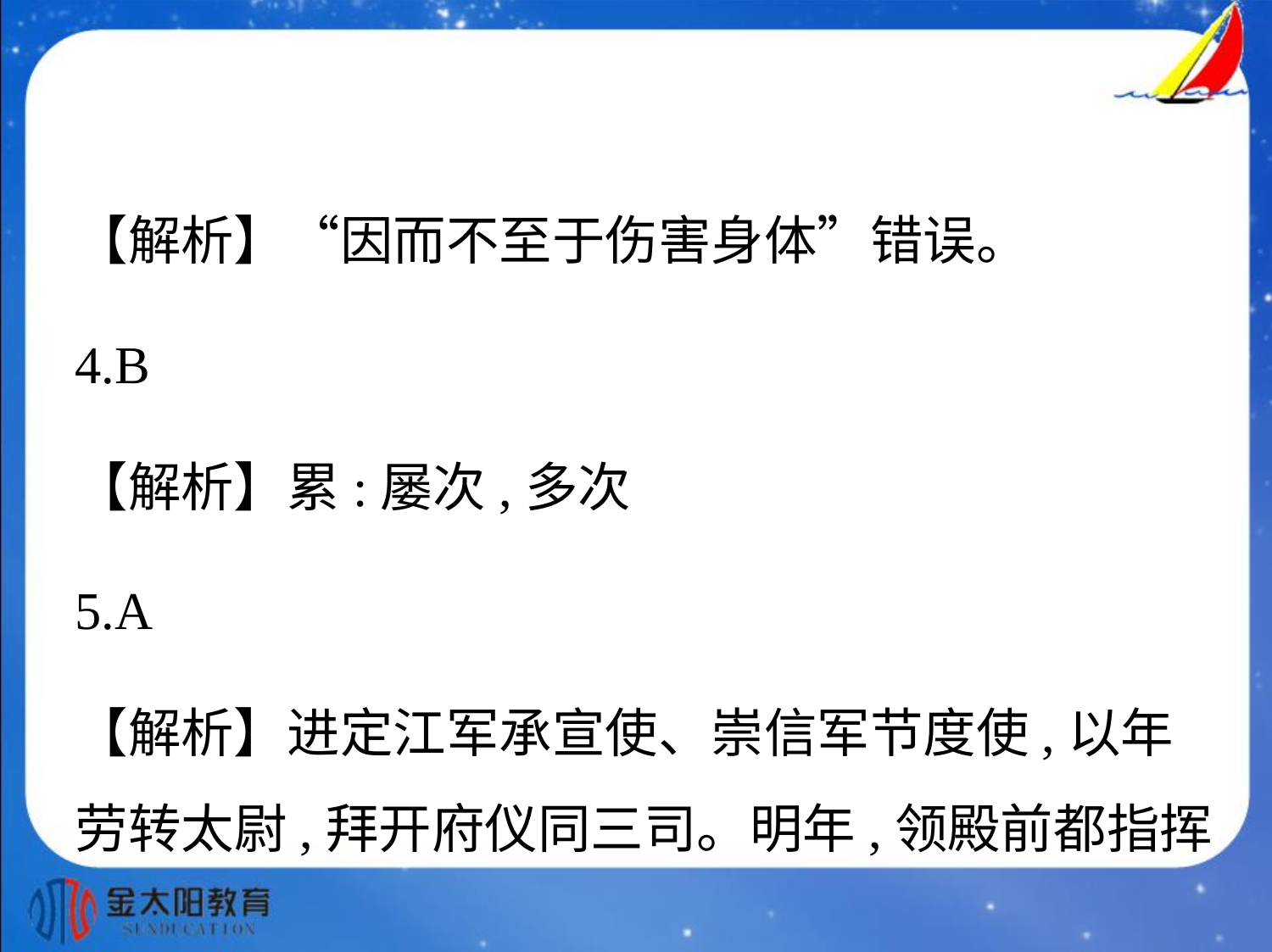

【解析】“因而不至于伤害身体”错误。
4.B
【解析】累:屡次,多次
5.A
【解析】进定江军承宣使、崇信军节度使,以年
劳转太尉,拜开府仪同三司。明年,领殿前都指挥